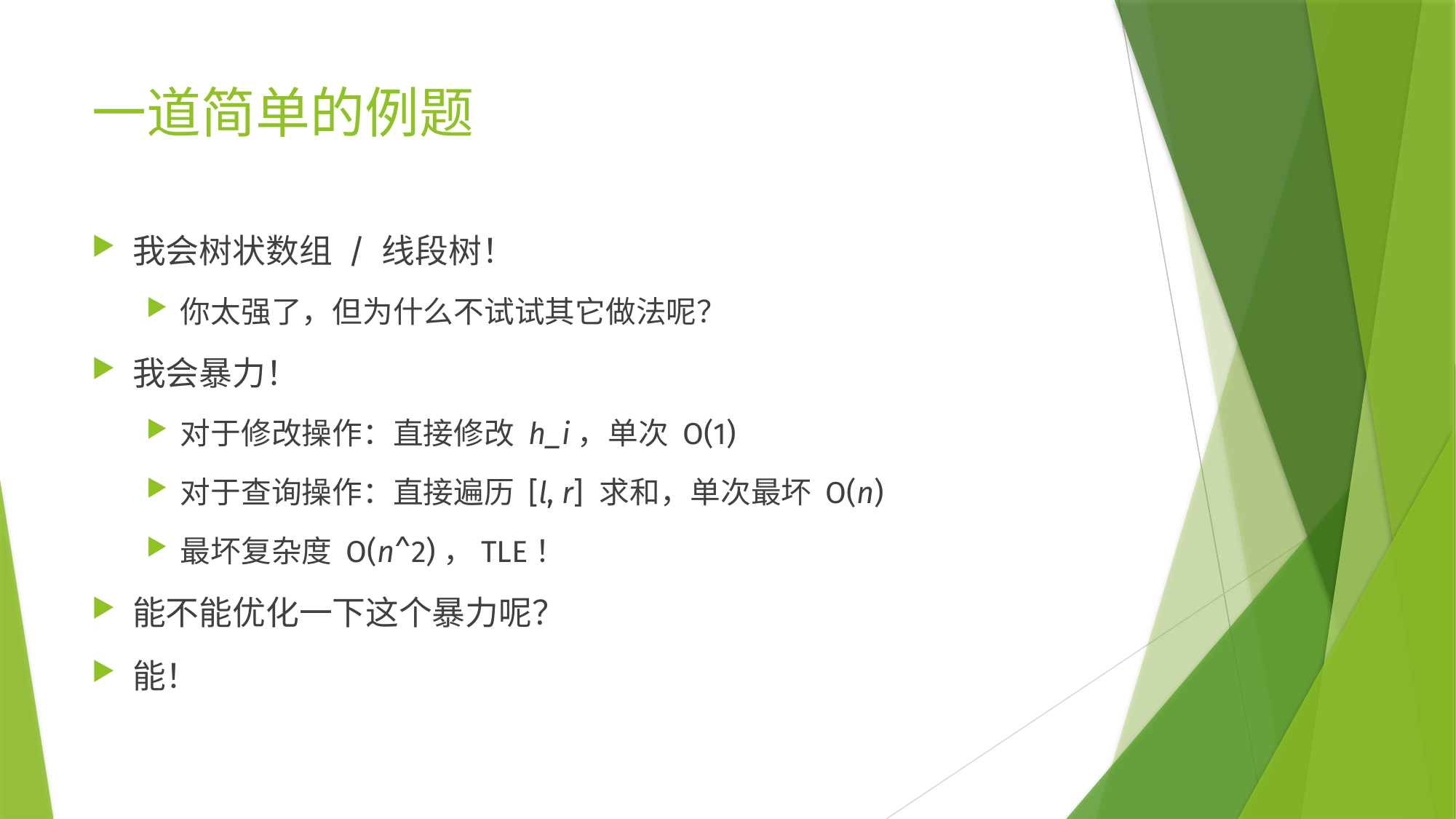

# 一道简单的例题
我会树状数组 / 线段树！
你太强了，但为什么不试试其它做法呢？
我会暴力！
对于修改操作：直接修改 h_i，单次 O(1)
对于查询操作：直接遍历 [l, r] 求和，单次最坏 O(n)
最坏复杂度 O(n^2)，TLE！
能不能优化一下这个暴力呢？
能！